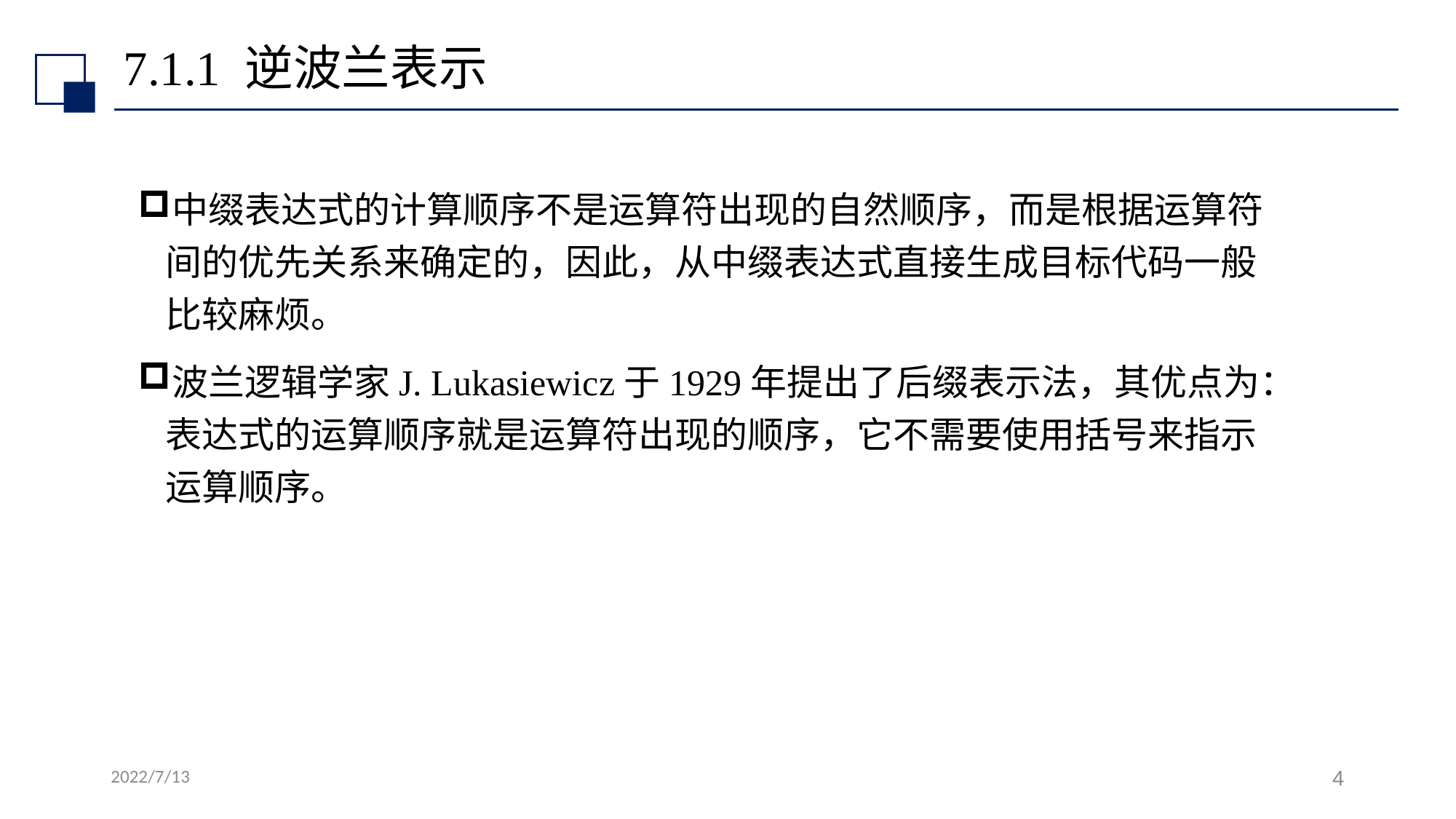

# 7.1.1 逆波兰表示
中缀表达式的计算顺序不是运算符出现的自然顺序，而是根据运算符间的优先关系来确定的，因此，从中缀表达式直接生成目标代码一般比较麻烦。
波兰逻辑学家J. Lukasiewicz于1929年提出了后缀表示法，其优点为：表达式的运算顺序就是运算符出现的顺序，它不需要使用括号来指示运算顺序。
2022/7/13
4